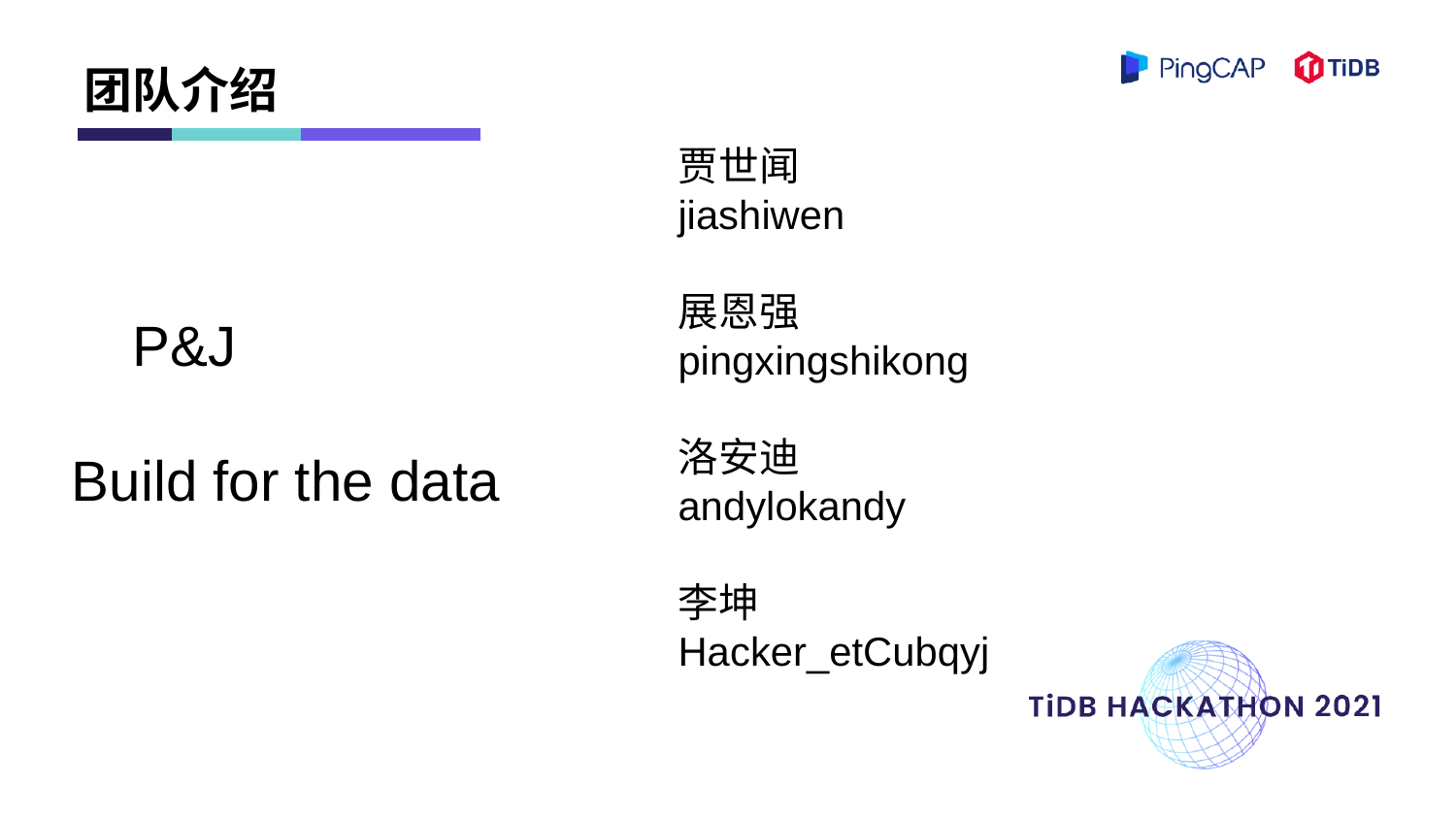

团队介绍
贾世闻
jiashiwen

展恩强
pingxingshikong

洛安迪
andylokandy

李坤
Hacker_etCubqyj

P&J
Build for the data